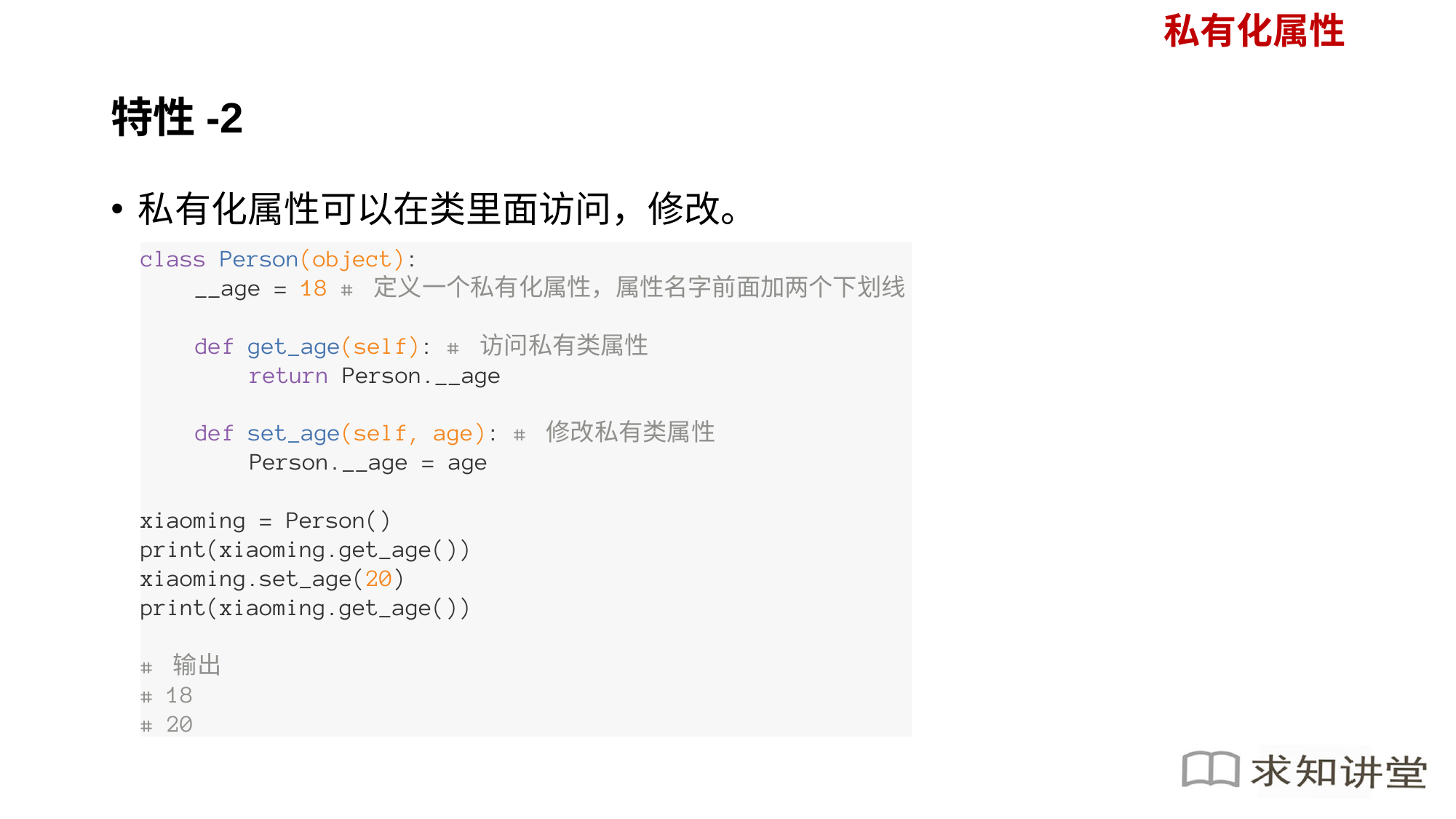

私有化属性
# 特性-2
私有化属性可以在类里面访问，修改。
class Person(object):
__age = 18 # 定义一个私有化属性，属性名字前面加两个下划线

def get_age(self): # 访问私有类属性
return Person.__age

def set_age(self, age): # 修改私有类属性
Person.__age = age

xiaoming = Person()
print(xiaoming.get_age())
xiaoming.set_age(20)
print(xiaoming.get_age())

# 输出
# 18
# 20